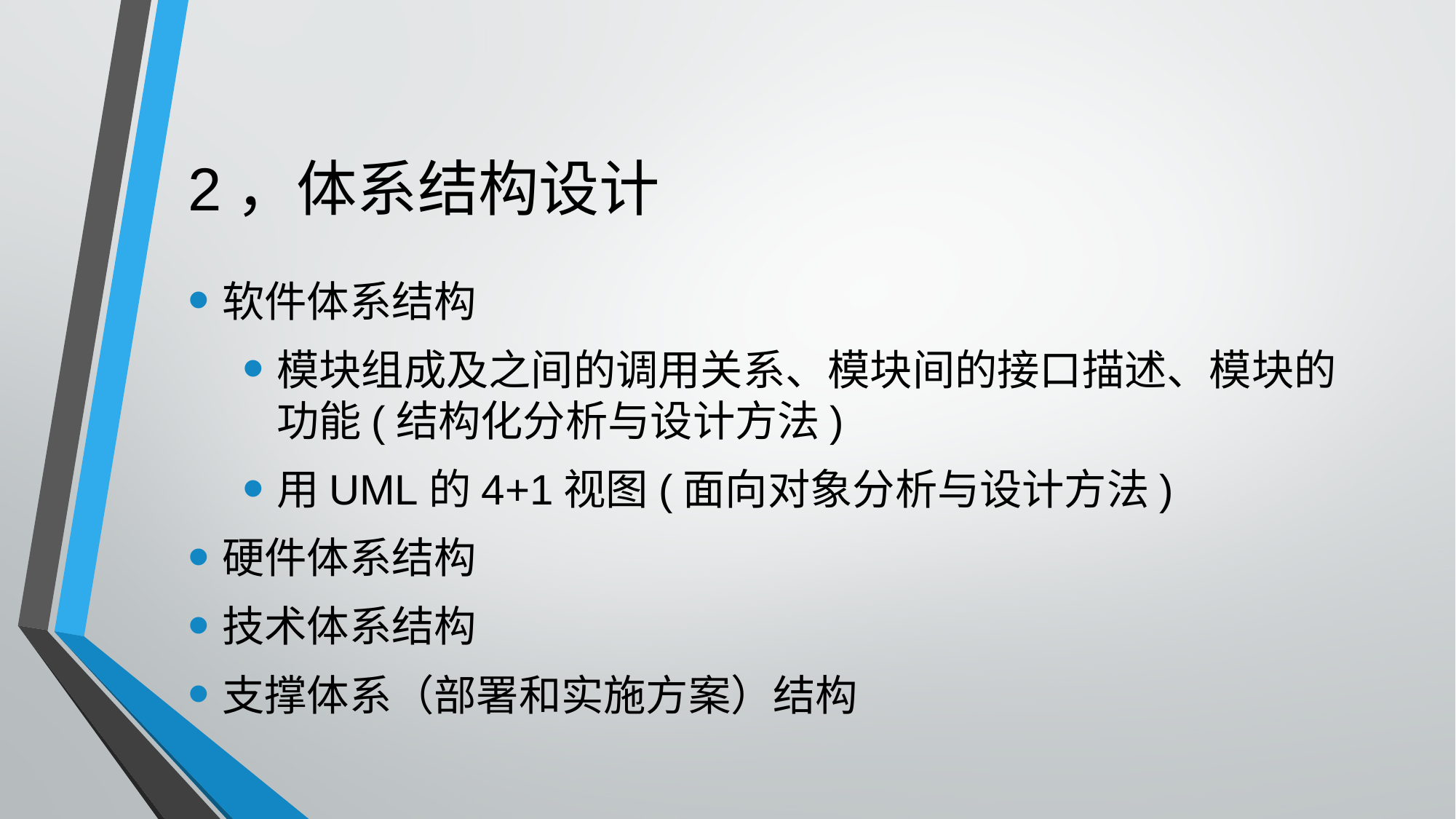

# 2，体系结构设计
软件体系结构
模块组成及之间的调用关系、模块间的接口描述、模块的功能(结构化分析与设计方法)
用UML的4+1视图(面向对象分析与设计方法)
硬件体系结构
技术体系结构
支撑体系（部署和实施方案）结构